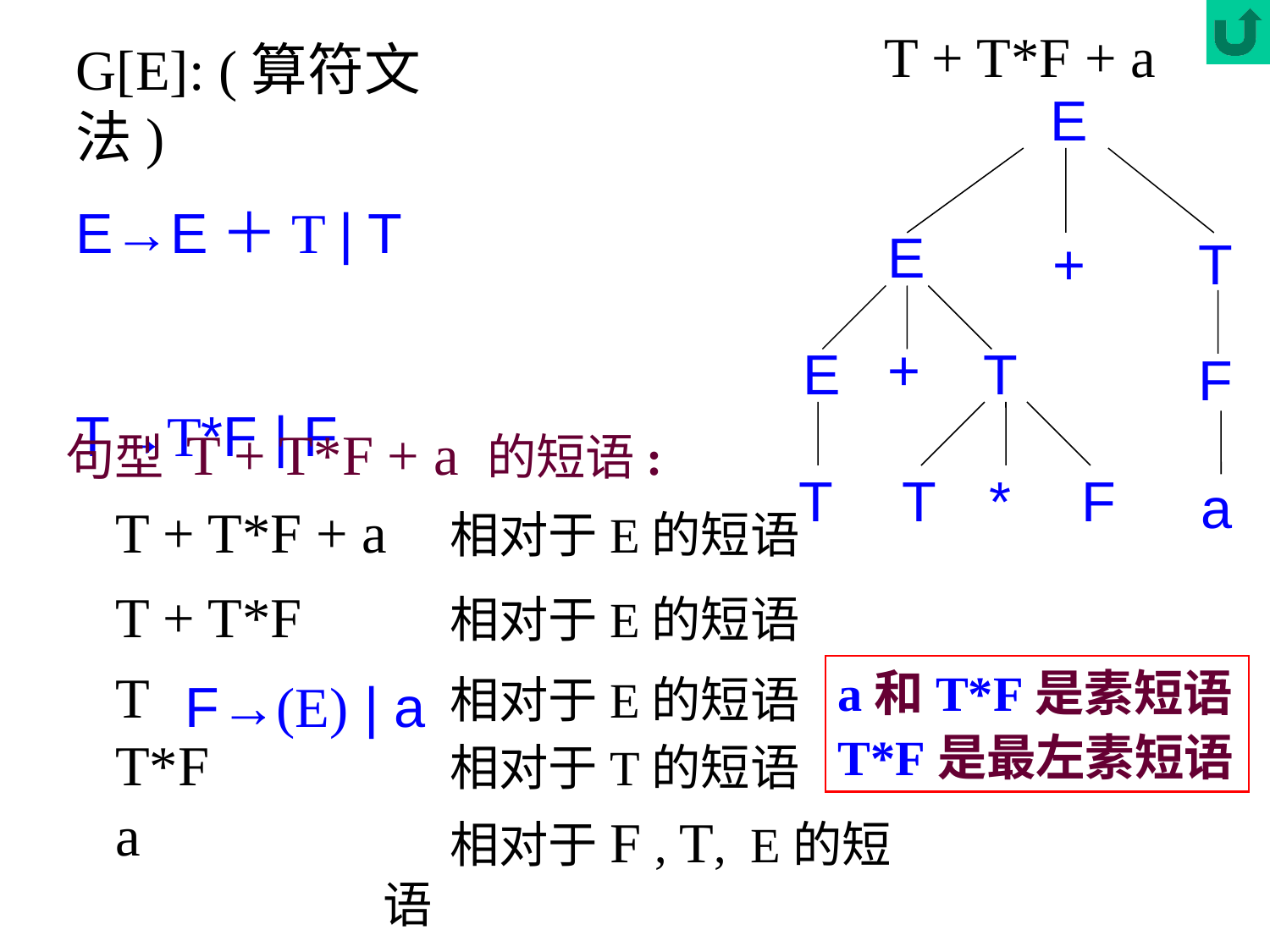

T + T*F + a
G[E]: (算符文法)
E→E＋T | T                                                           T→T*F | F                                                                                                      F→(E) | a
E

E
+
T

+
E
T
F

T
T
*
F
a
句型 T + T*F + a 的短语:
     T + T*F + a
     相对于E的短语
     T + T*F
     相对于E的短语
     T
     相对于E的短语
a和T*F是素短语
T*F是最左素短语
     T*F
     相对于T的短语
     a
     相对于F , T,  E的短语